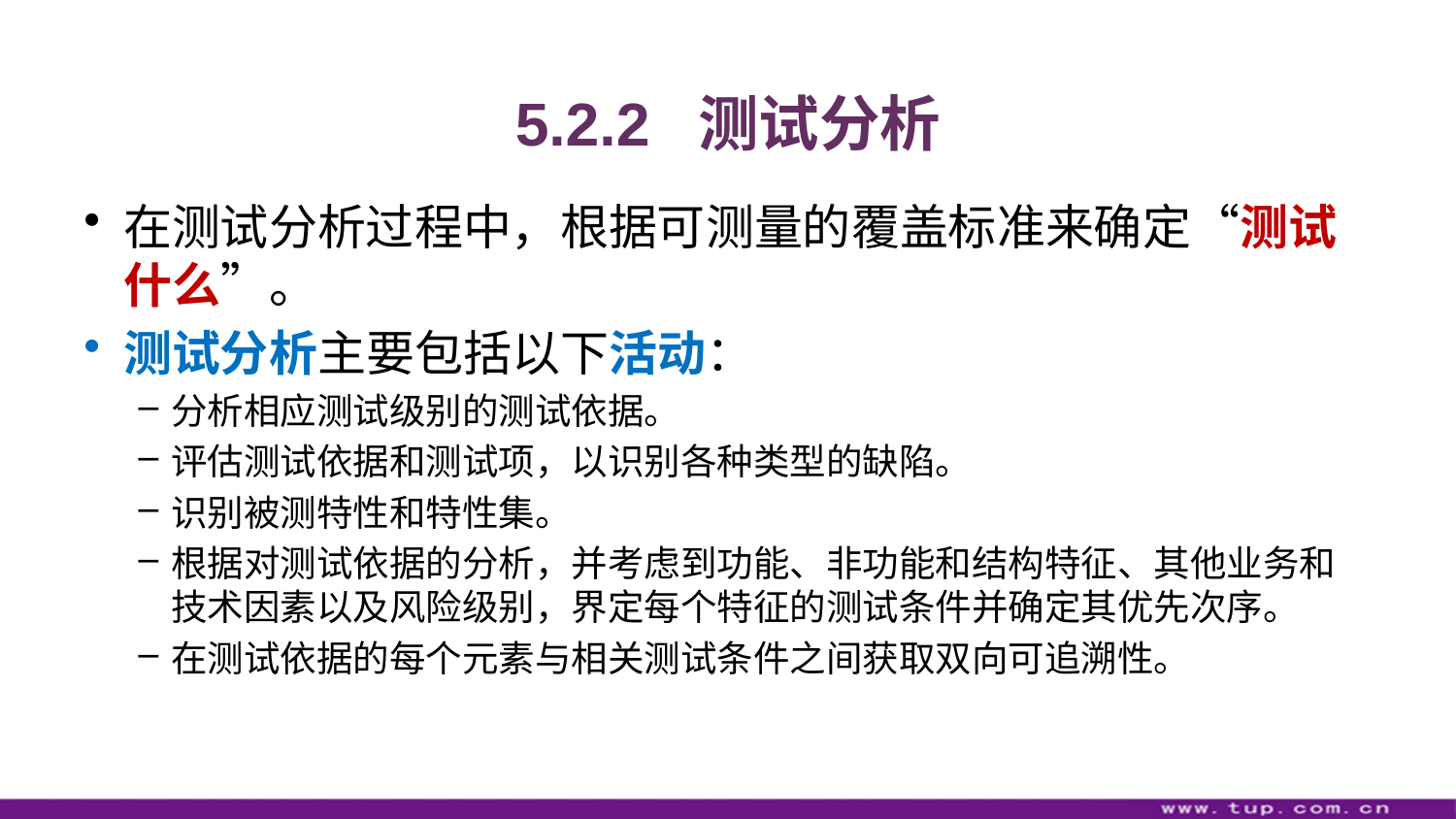

# 5.2.2  测试分析
在测试分析过程中，根据可测量的覆盖标准来确定“测试什么”。
测试分析主要包括以下活动：
分析相应测试级别的测试依据。
评估测试依据和测试项，以识别各种类型的缺陷。
识别被测特性和特性集。
根据对测试依据的分析，并考虑到功能、非功能和结构特征、其他业务和技术因素以及风险级别，界定每个特征的测试条件并确定其优先次序。
在测试依据的每个元素与相关测试条件之间获取双向可追溯性。